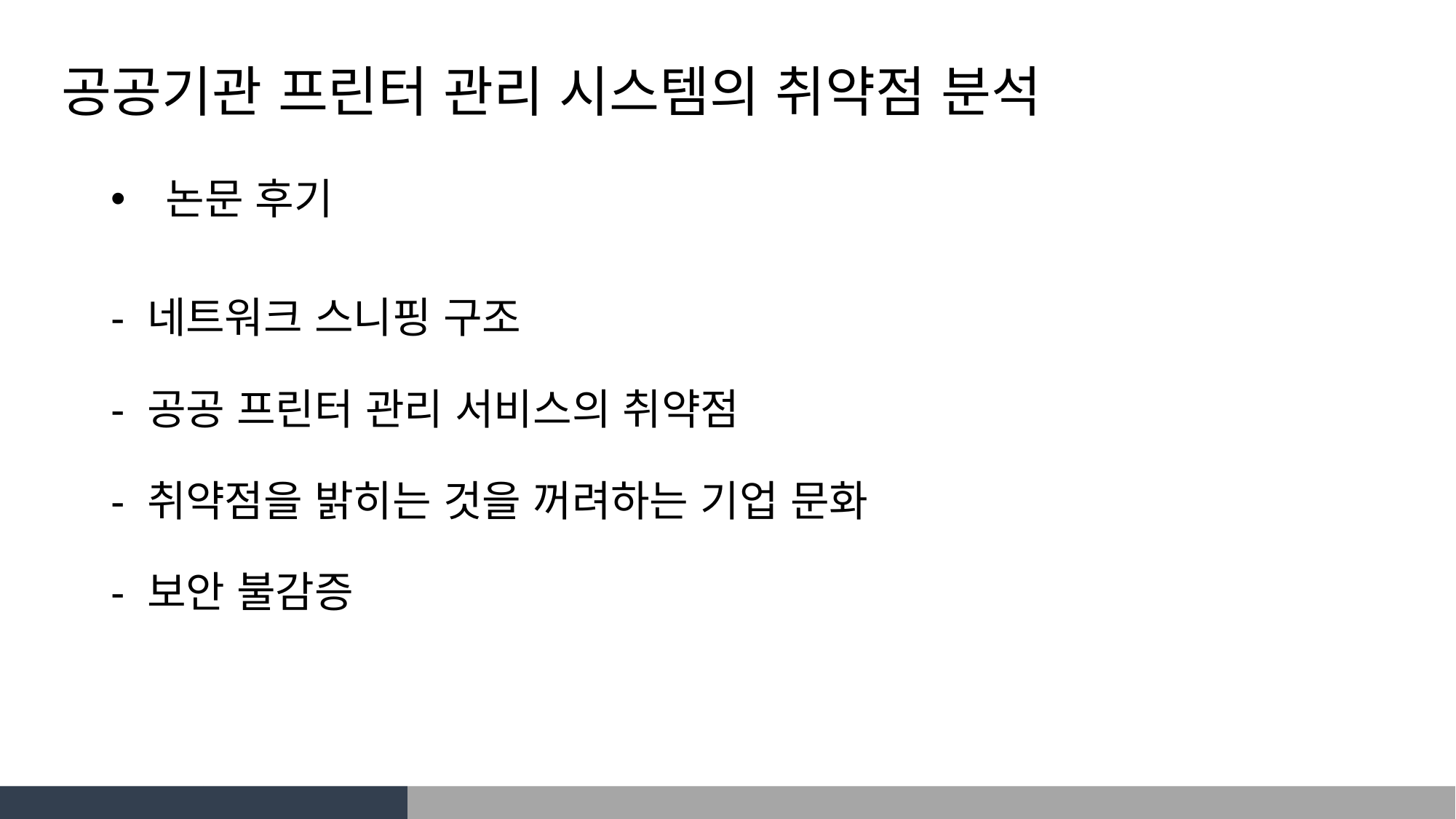

공공기관 프린터 관리 시스템의 취약점 분석
논문 후기
- 네트워크 스니핑 구조

- 공공 프린터 관리 서비스의 취약점

- 취약점을 밝히는 것을 꺼려하는 기업 문화

- 보안 불감증